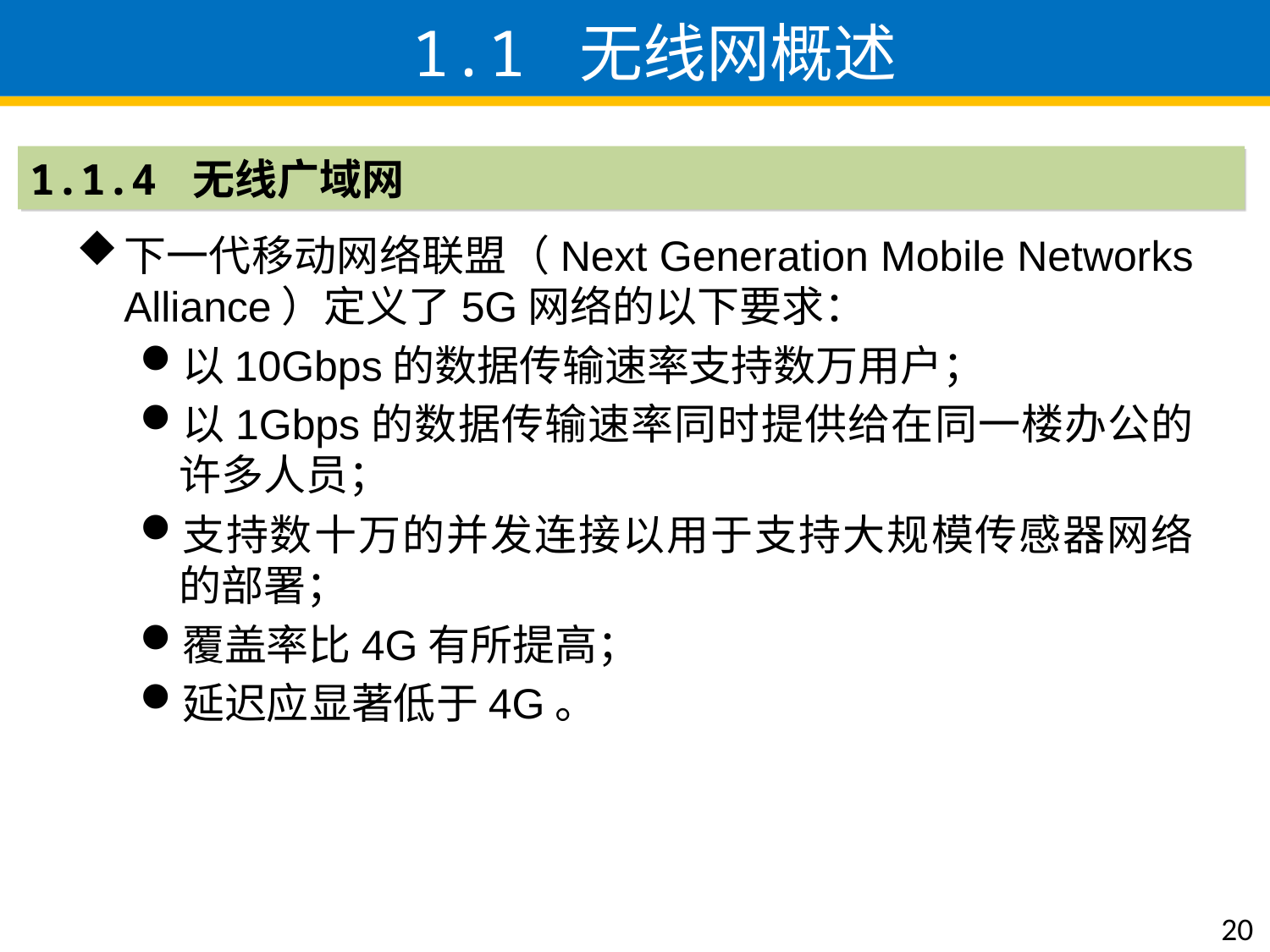

# 1.1 无线网概述
1.1.4 无线广域网
下一代移动网络联盟（Next Generation Mobile Networks Alliance）定义了5G网络的以下要求：
以10Gbps的数据传输速率支持数万用户；
以1Gbps的数据传输速率同时提供给在同一楼办公的许多人员；
支持数十万的并发连接以用于支持大规模传感器网络的部署；
覆盖率比4G有所提高；
延迟应显著低于4G。
20